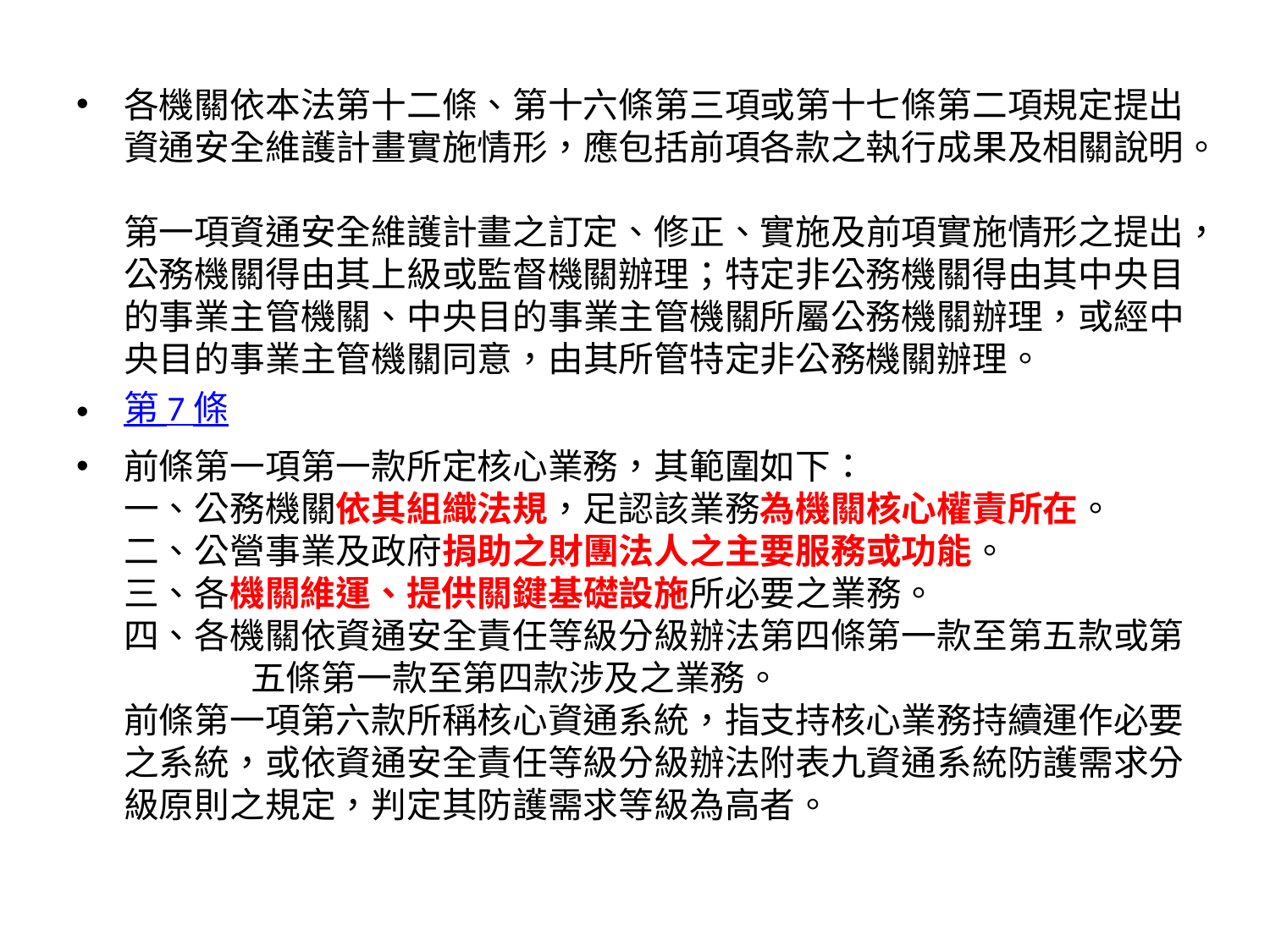

各機關依本法第十二條、第十六條第三項或第十七條第二項規定提出資通安全維護計畫實施情形，應包括前項各款之執行成果及相關說明。
第一項資通安全維護計畫之訂定、修正、實施及前項實施情形之提出，公務機關得由其上級或監督機關辦理；特定非公務機關得由其中央目的事業主管機關、中央目的事業主管機關所屬公務機關辦理，或經中央目的事業主管機關同意，由其所管特定非公務機關辦理。
第 7 條
前條第一項第一款所定核心業務，其範圍如下：
一、公務機關依其組織法規，足認該業務為機關核心權責所在。
二、公營事業及政府捐助之財團法人之主要服務或功能。
三、各機關維運、提供關鍵基礎設施所必要之業務。
四、各機關依資通安全責任等級分級辦法第四條第一款至第五款或第	五條第一款至第四款涉及之業務。
前條第一項第六款所稱核心資通系統，指支持核心業務持續運作必要之系統，或依資通安全責任等級分級辦法附表九資通系統防護需求分級原則之規定，判定其防護需求等級為高者。